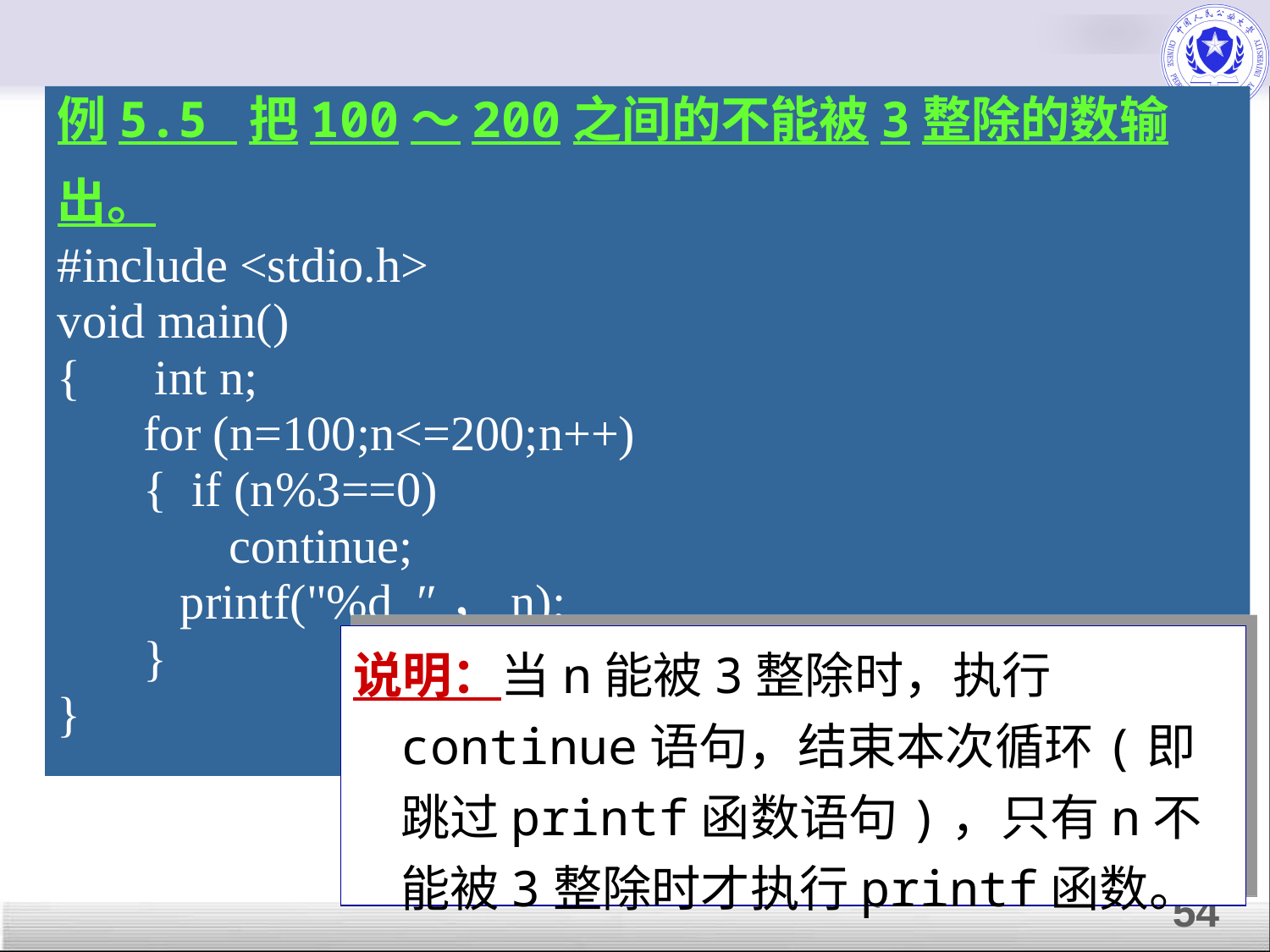

例5.5 把100～200之间的不能被3整除的数输出。
#include <stdio.h>
void main()
{      int n;
       for (n=100;n<=200;n++)
       {  if (n%3==0)
              continue;
          printf("%d  ″，n);
       }
}
说明：当n能被3整除时，执行continue语句，结束本次循环(即跳过printf函数语句)，只有n不能被3整除时才执行printf函数。